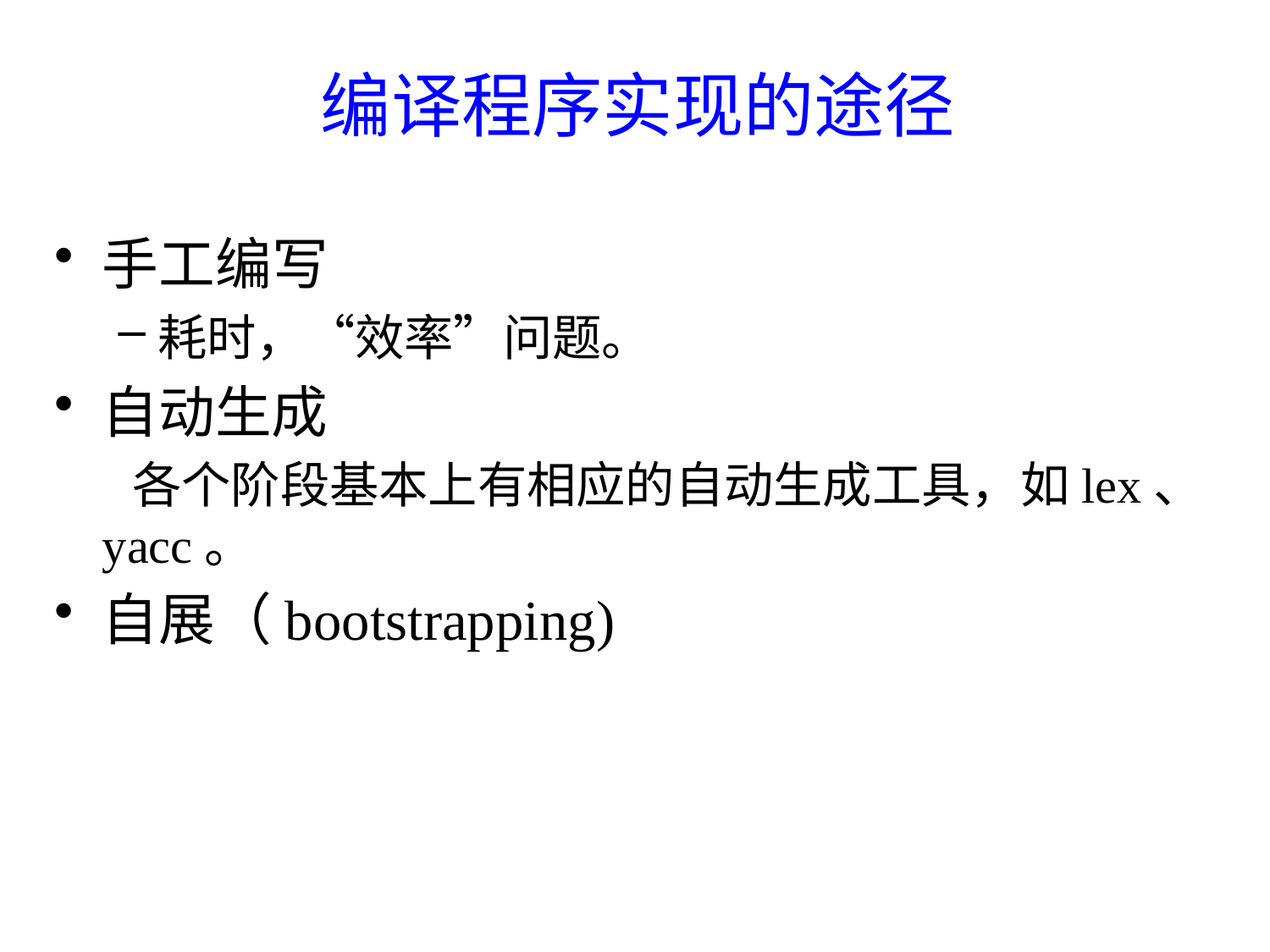

# 编译程序实现的途径
手工编写
耗时，“效率”问题。
自动生成
      各个阶段基本上有相应的自动生成工具，如lex、yacc。
自展（bootstrapping)